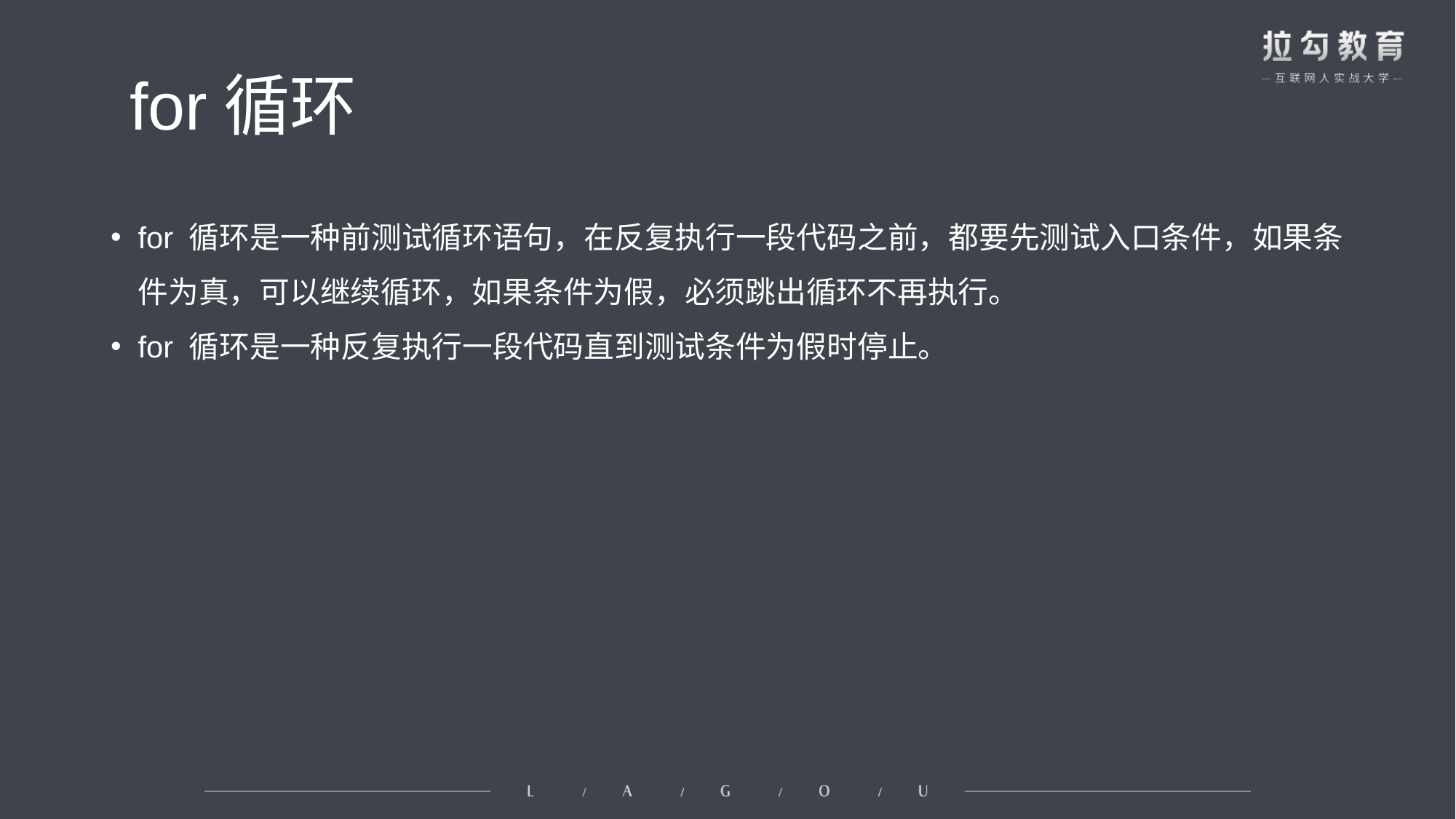

# for循环
for 循环是一种前测试循环语句，在反复执行一段代码之前，都要先测试入口条件，如果条件为真，可以继续循环，如果条件为假，必须跳出循环不再执行。
for 循环是一种反复执行一段代码直到测试条件为假时停止。